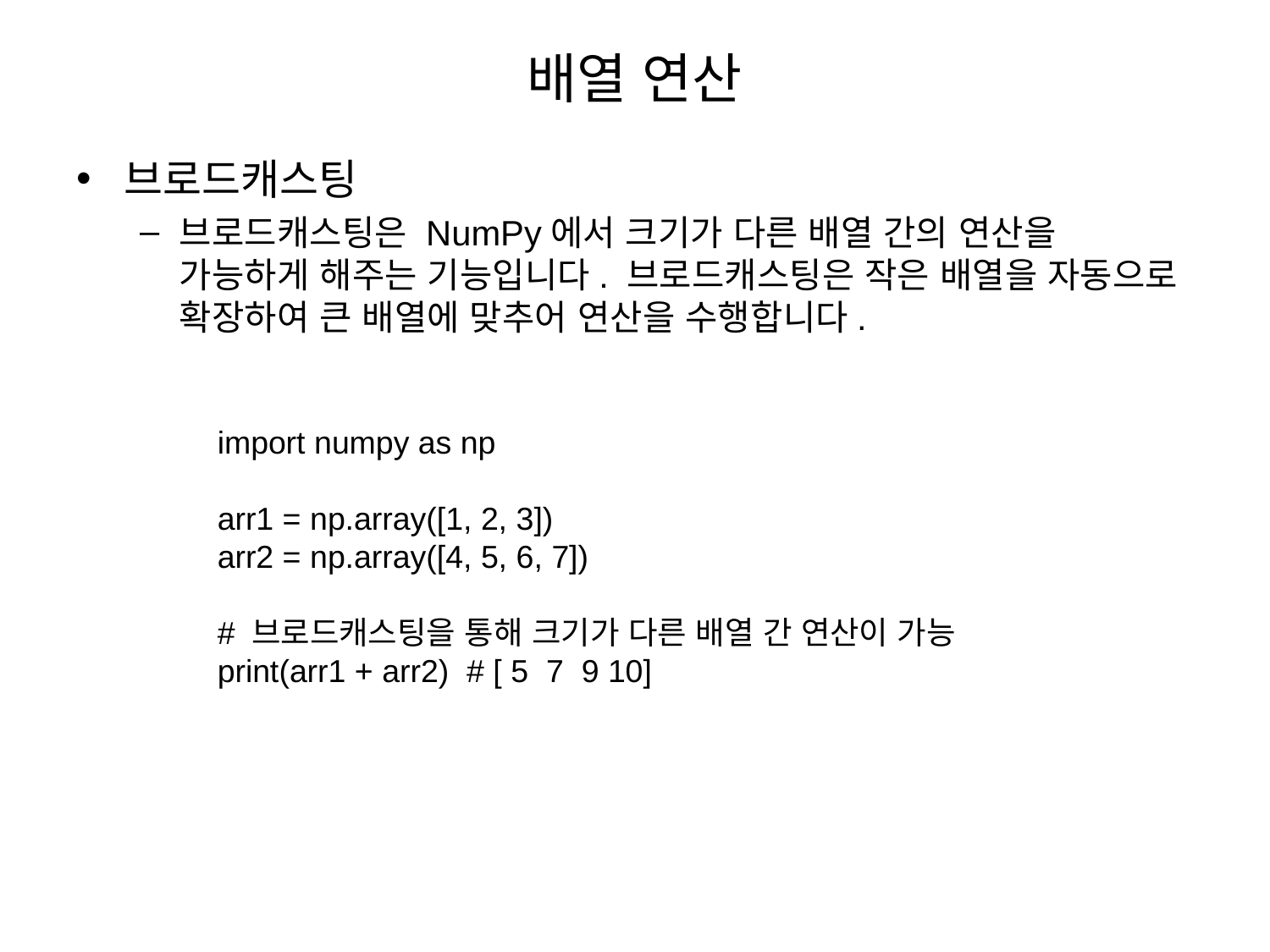

# 배열 연산
브로드캐스팅
브로드캐스팅은 NumPy에서 크기가 다른 배열 간의 연산을 가능하게 해주는 기능입니다. 브로드캐스팅은 작은 배열을 자동으로 확장하여 큰 배열에 맞추어 연산을 수행합니다.
import numpy as np

arr1 = np.array([1, 2, 3])
arr2 = np.array([4, 5, 6, 7])

# 브로드캐스팅을 통해 크기가 다른 배열 간 연산이 가능
print(arr1 + arr2)  # [ 5  7  9 10]